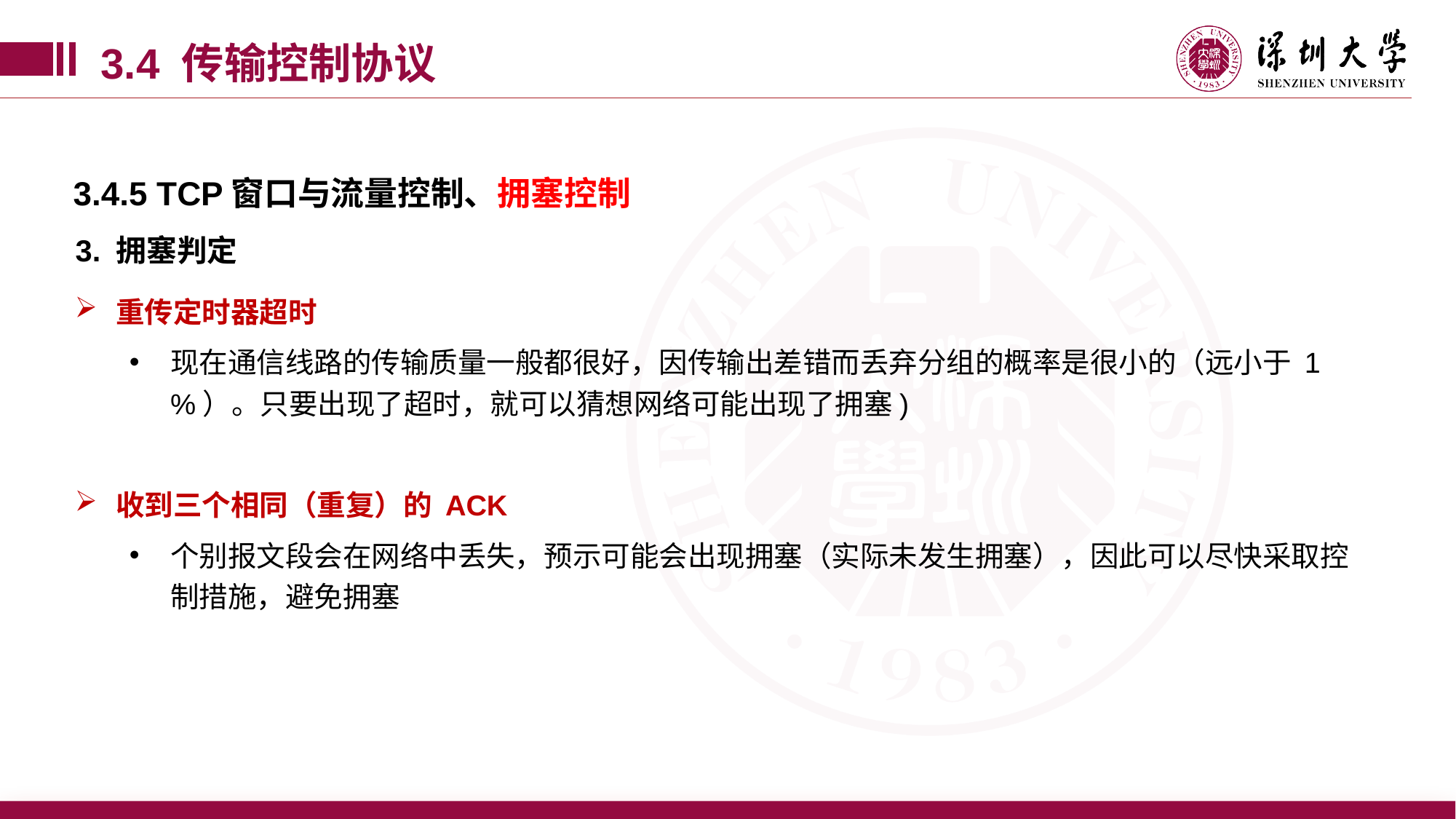

3.4 传输控制协议

3.4.5 TCP窗口与流量控制、拥塞控制
3. 拥塞判定
重传定时器超时
现在通信线路的传输质量一般都很好，因传输出差错而丢弃分组的概率是很小的（远小于 1 %）。只要出现了超时，就可以猜想网络可能出现了拥塞)

收到三个相同（重复）的 ACK
个别报文段会在网络中丢失，预示可能会出现拥塞（实际未发生拥塞），因此可以尽快采取控制措施，避免拥塞